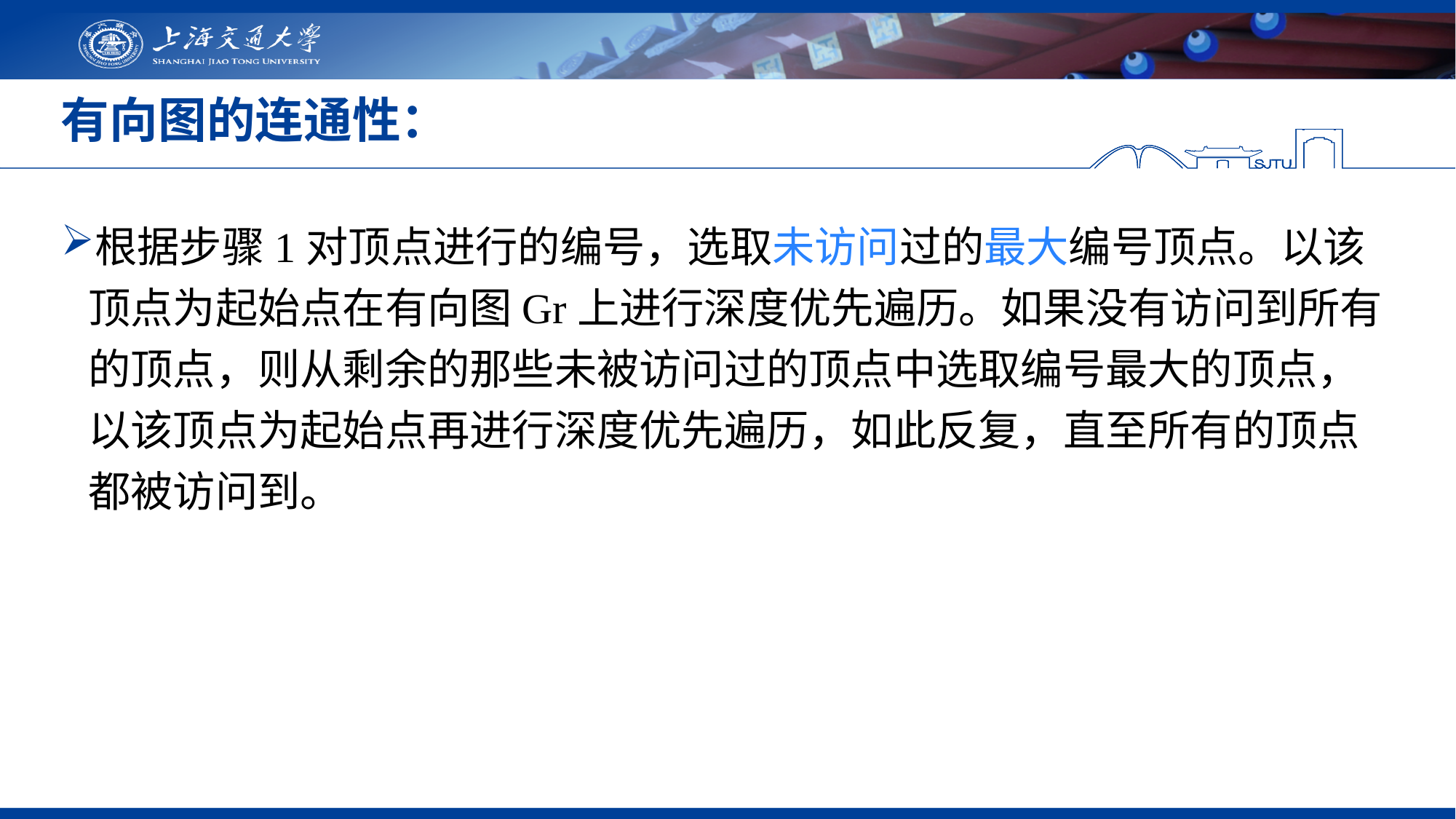

# 有向图的连通性：
根据步骤1对顶点进行的编号，选取未访问过的最大编号顶点。以该顶点为起始点在有向图Gr上进行深度优先遍历。如果没有访问到所有的顶点，则从剩余的那些未被访问过的顶点中选取编号最大的顶点，以该顶点为起始点再进行深度优先遍历，如此反复，直至所有的顶点都被访问到。